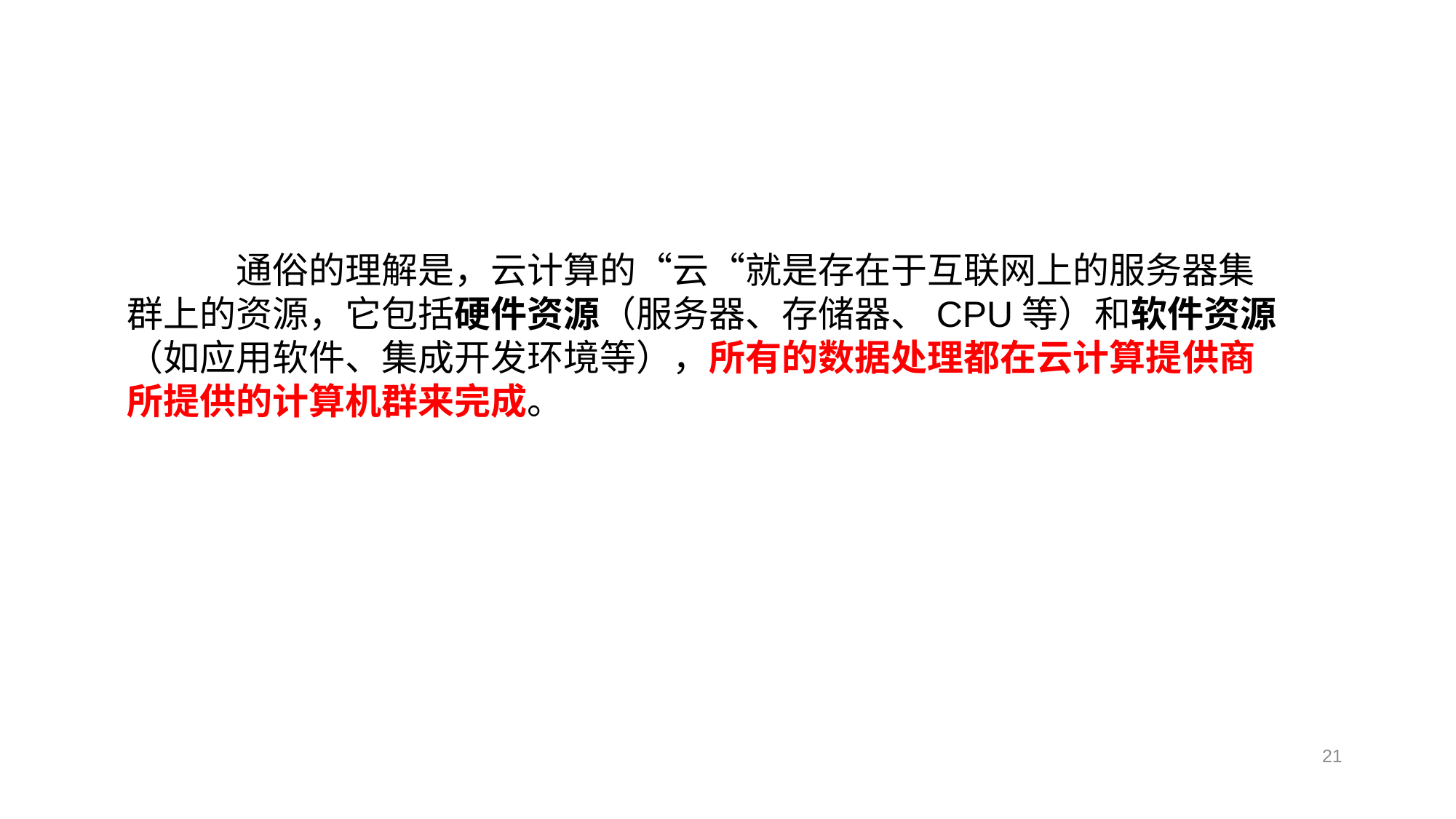

通俗的理解是，云计算的“云“就是存在于互联网上的服务器集群上的资源，它包括硬件资源（服务器、存储器、CPU等）和软件资源（如应用软件、集成开发环境等），所有的数据处理都在云计算提供商所提供的计算机群来完成。
21